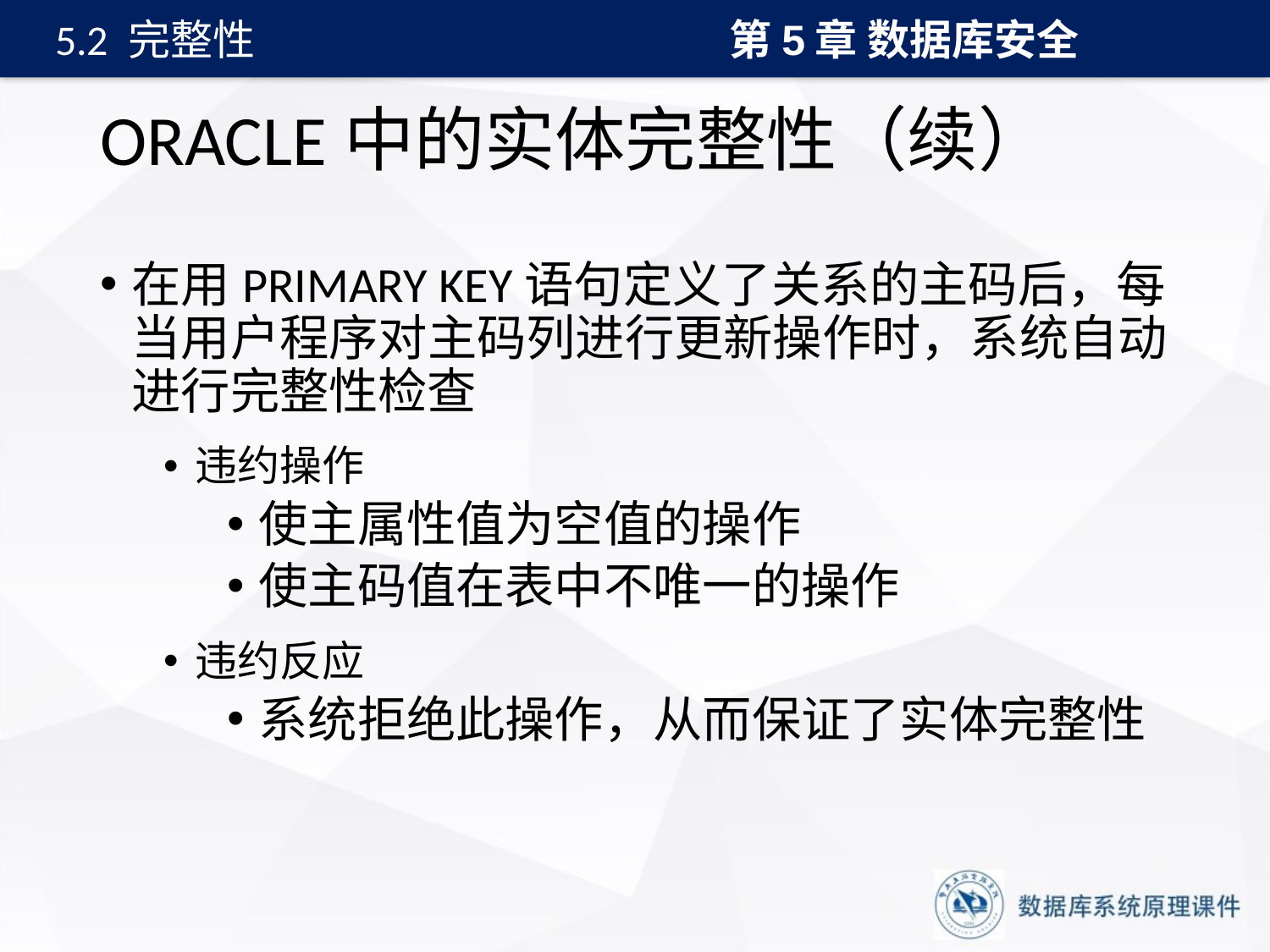

第5章 数据库安全
5.2 完整性
# ORACLE中的实体完整性（续）
在用PRIMARY KEY语句定义了关系的主码后，每当用户程序对主码列进行更新操作时，系统自动进行完整性检查
违约操作
使主属性值为空值的操作
使主码值在表中不唯一的操作
违约反应
系统拒绝此操作，从而保证了实体完整性